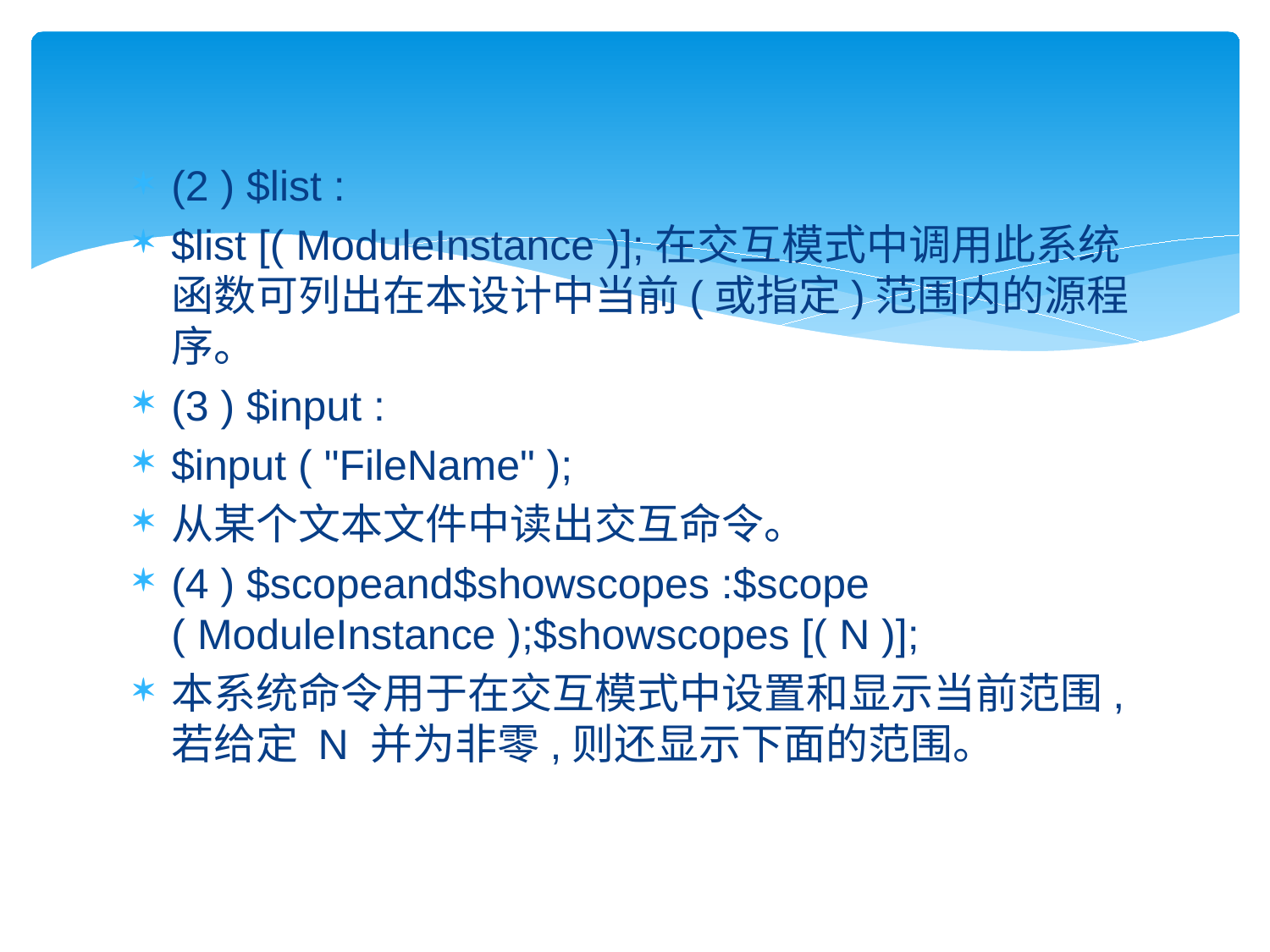

#
(2 ) $list :
$list [( ModuleInstance )];在交互模式中调用此系统函数可列出在本设计中当前(或指定)范围内的源程序。
(3 ) $input :
$input ( "FileName" );
从某个文本文件中读出交互命令。
(4 ) $scopeand$showscopes :$scope ( ModuleInstance );$showscopes [( N )];
本系统命令用于在交互模式中设置和显示当前范围,若给定 N 并为非零,则还显示下面的范围。